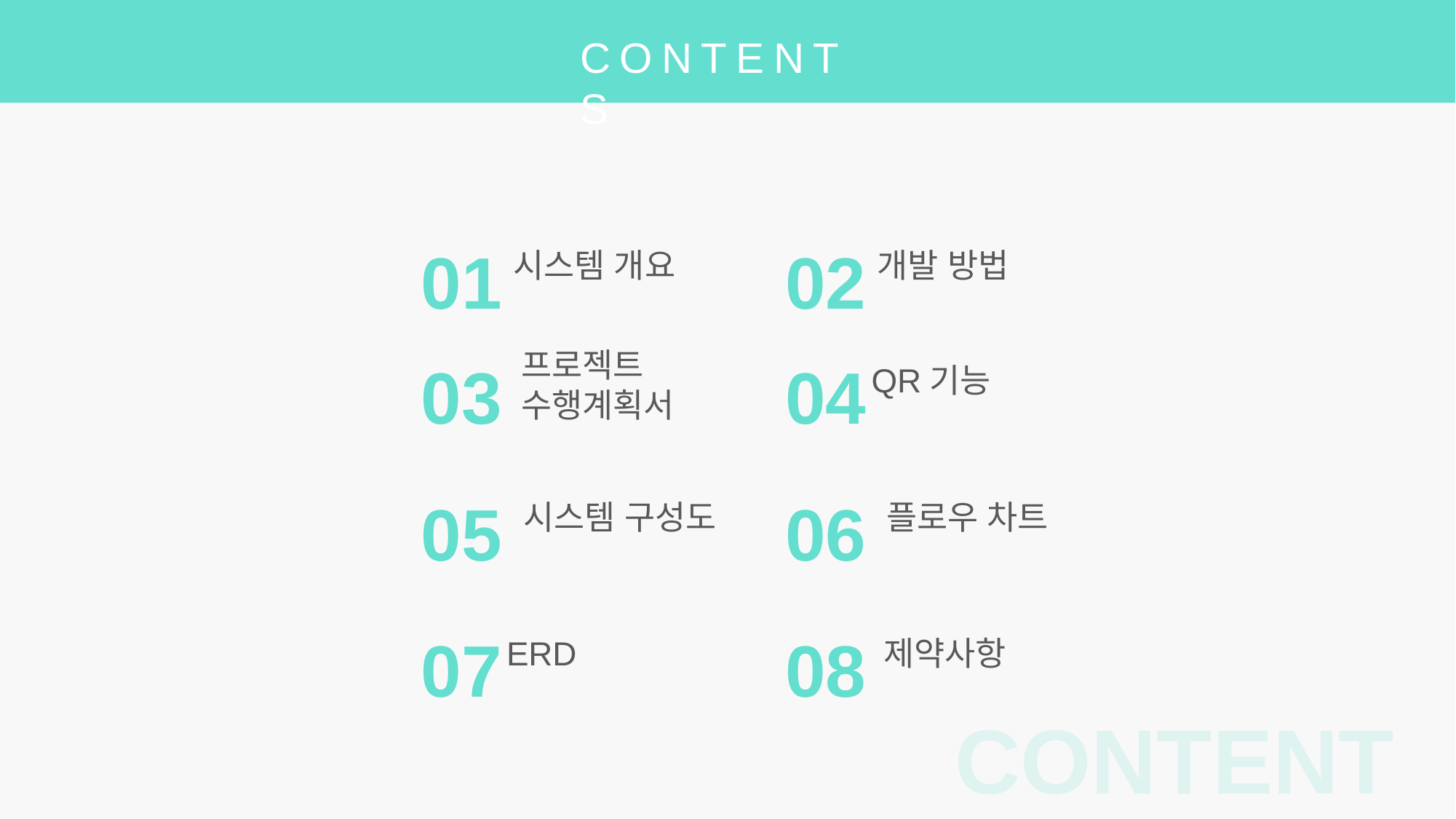

CONTENTS
01
시스템 개요
02
개발 방법
프로젝트
수행계획서
03
04
QR기능
05
시스템 구성도
06
플로우 차트
07
ERD
08
제약사항
CONTENTS